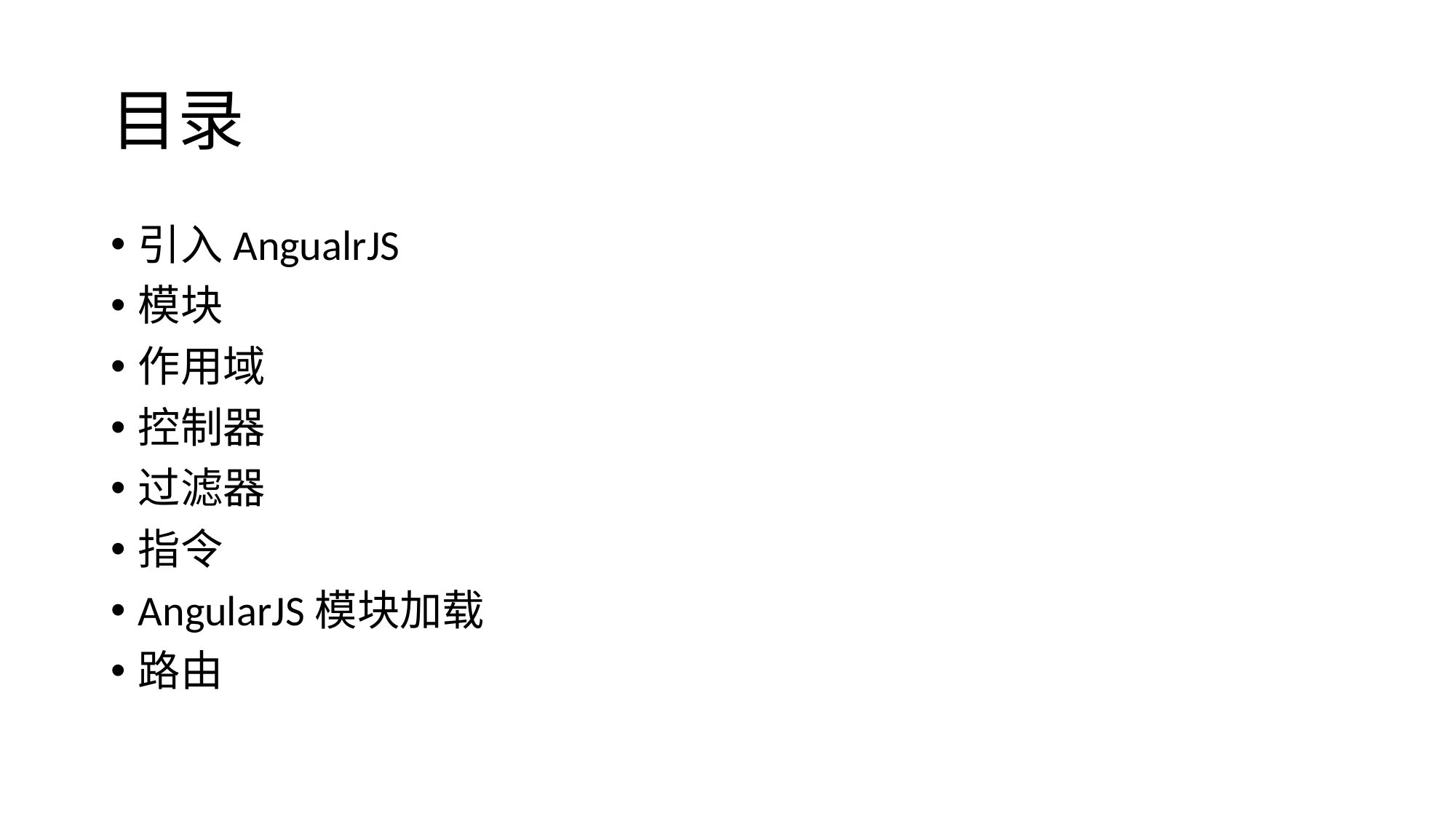

# 目录
引入AngualrJS
模块
作用域
控制器
过滤器
指令
AngularJS模块加载
路由